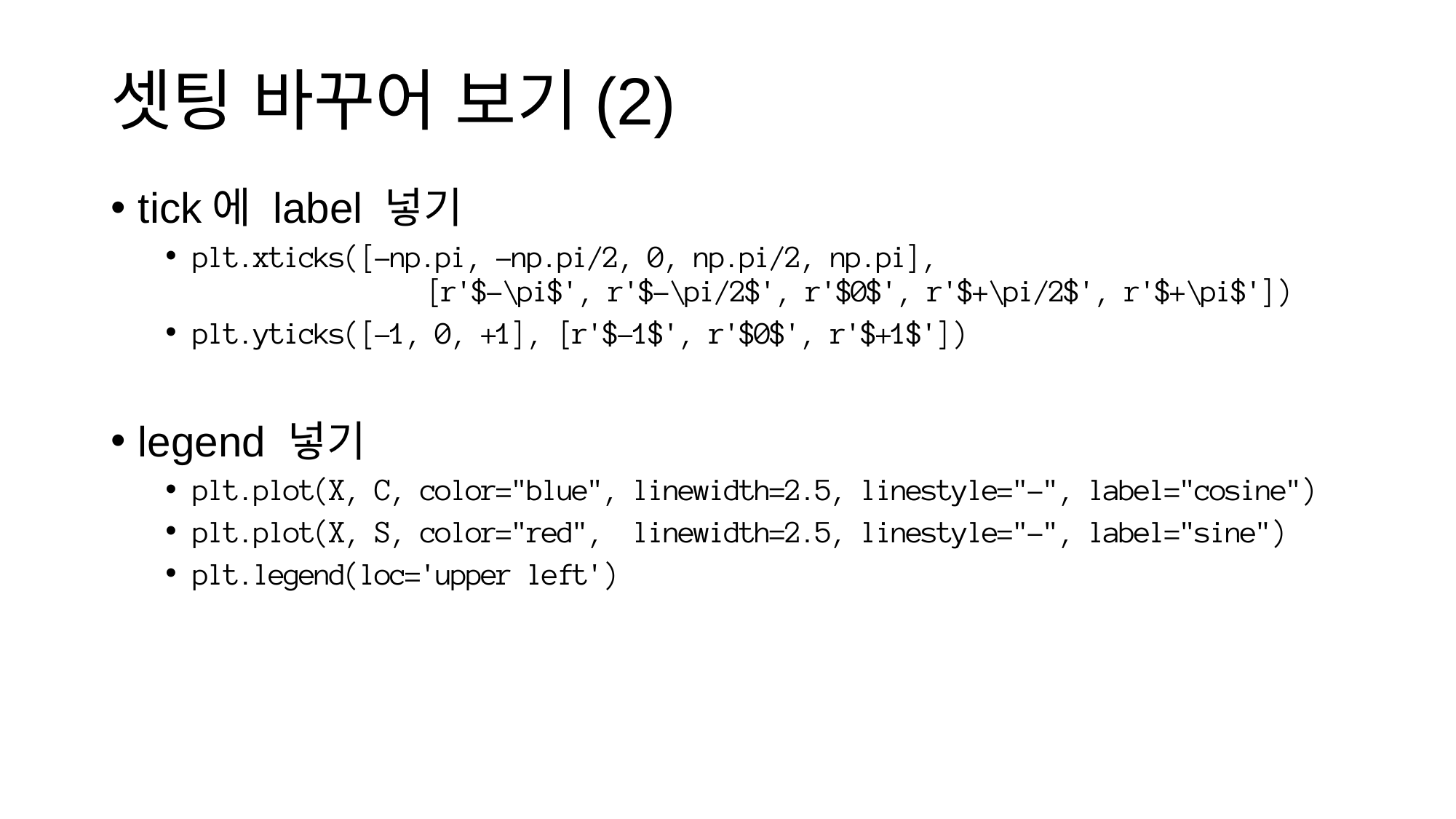

# 셋팅 바꾸어 보기(2)
tick에 label 넣기
plt.xticks([-np.pi, -np.pi/2, 0, np.pi/2, np.pi],
		 [r'$-\pi$', r'$-\pi/2$', r'$0$', r'$+\pi/2$', r'$+\pi$'])
plt.yticks([-1, 0, +1], [r'$-1$', r'$0$', r'$+1$'])

legend 넣기
plt.plot(X, C, color="blue", linewidth=2.5, linestyle="-", label="cosine")
plt.plot(X, S, color="red",  linewidth=2.5, linestyle="-", label="sine")
plt.legend(loc='upper left')